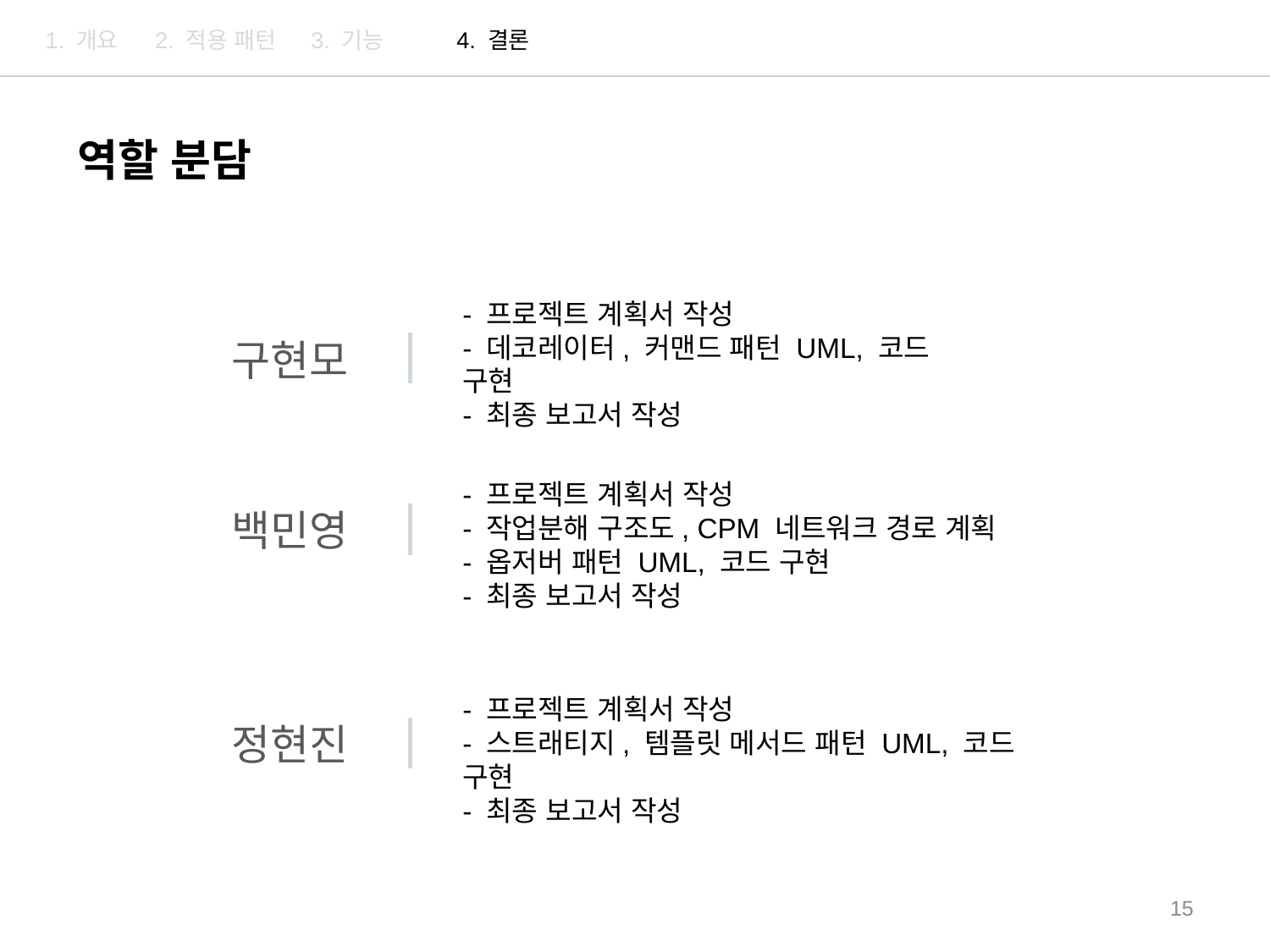

2. 적용 패턴
3. 기능
4. 결론
1. 개요
역할 분담
- 프로젝트 계획서 작성
- 데코레이터, 커맨드 패턴 UML, 코드 구현
- 최종 보고서 작성
구현모
- 프로젝트 계획서 작성
- 작업분해 구조도, CPM 네트워크 경로 계획
- 옵저버 패턴 UML, 코드 구현
- 최종 보고서 작성
백민영
- 프로젝트 계획서 작성
- 스트래티지, 템플릿 메서드 패턴 UML, 코드 구현
- 최종 보고서 작성
정현진
15